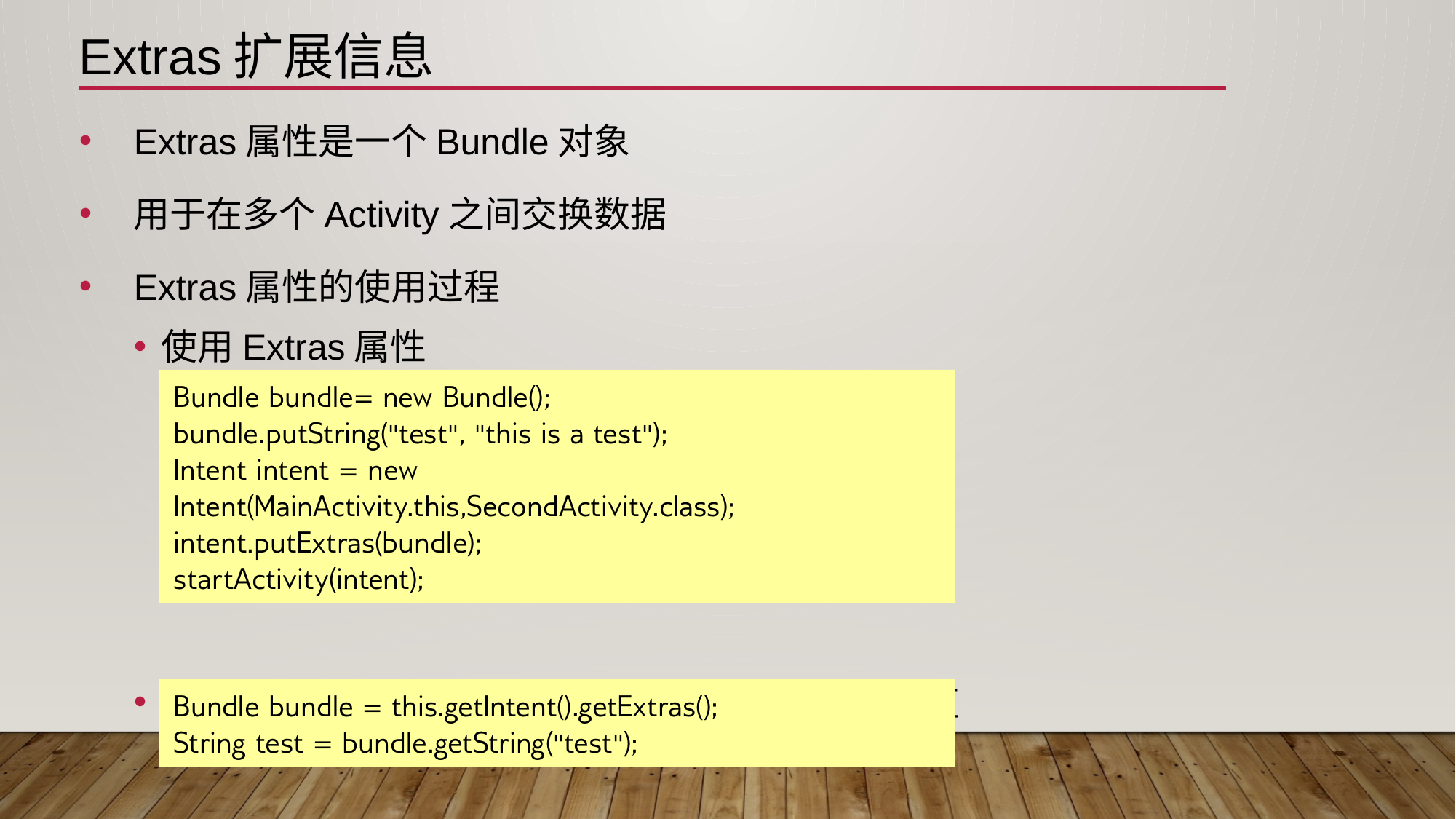

# Extras扩展信息
Extras属性是一个Bundle对象
用于在多个Activity之间交换数据
Extras属性的使用过程
使用Extras属性

通过getExtras()方法获得Bundle对象并进行取值
Bundle bundle= new Bundle();
bundle.putString("test", "this is a test");
Intent intent = new Intent(MainActivity.this,SecondActivity.class);
intent.putExtras(bundle);
startActivity(intent);
Bundle bundle = this.getIntent().getExtras();
String test = bundle.getString("test");